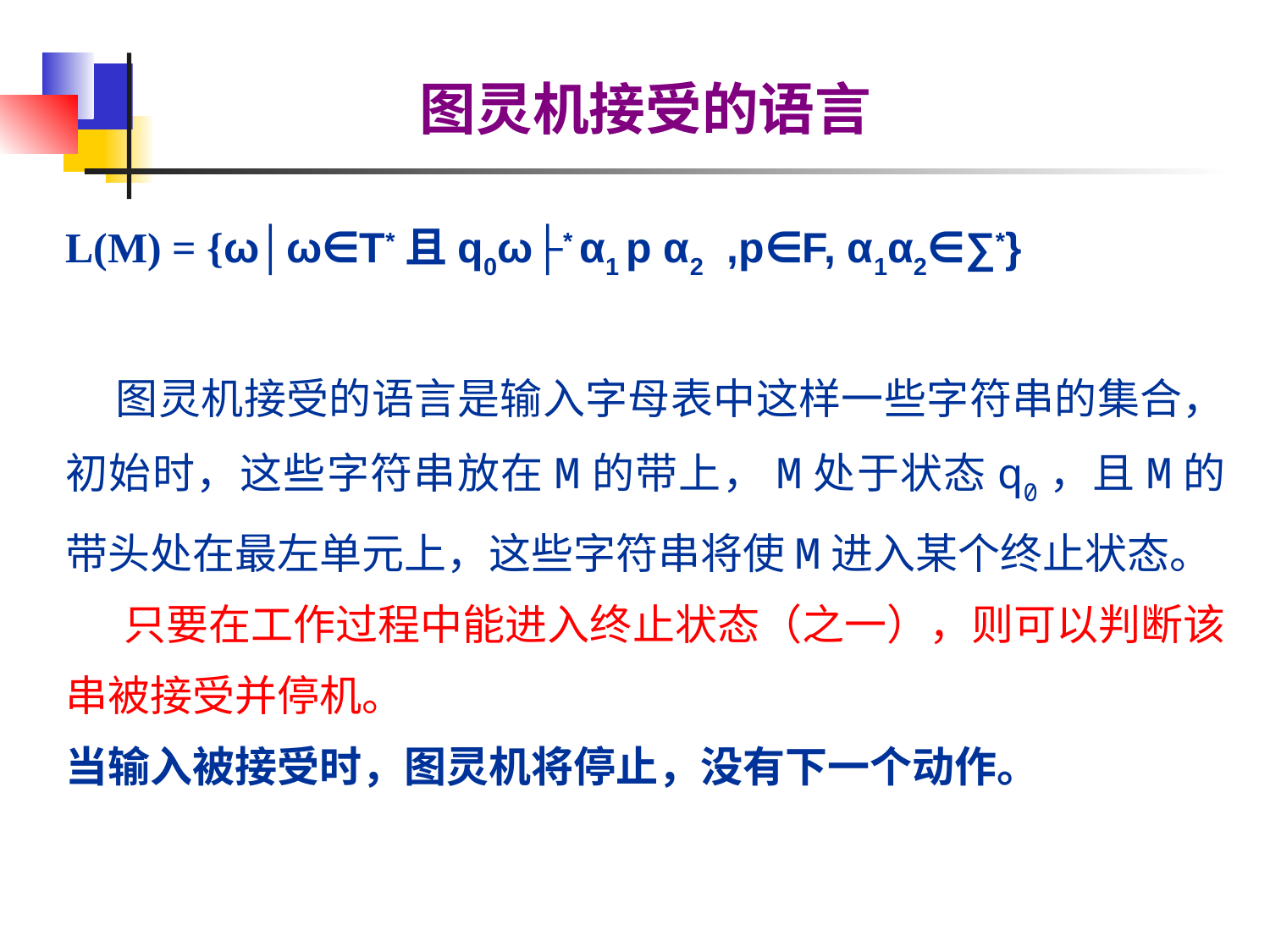

图灵机接受的语言
L(M) = {ω│ω∈T*且q0ω├* α1 p α2  ,p∈F, α1α2∈∑*}

    图灵机接受的语言是输入字母表中这样一些字符串的集合，初始时，这些字符串放在M的带上，M处于状态q0，且M的带头处在最左单元上，这些字符串将使M进入某个终止状态。
     只要在工作过程中能进入终止状态（之一），则可以判断该串被接受并停机。
当输入被接受时，图灵机将停止，没有下一个动作。
9